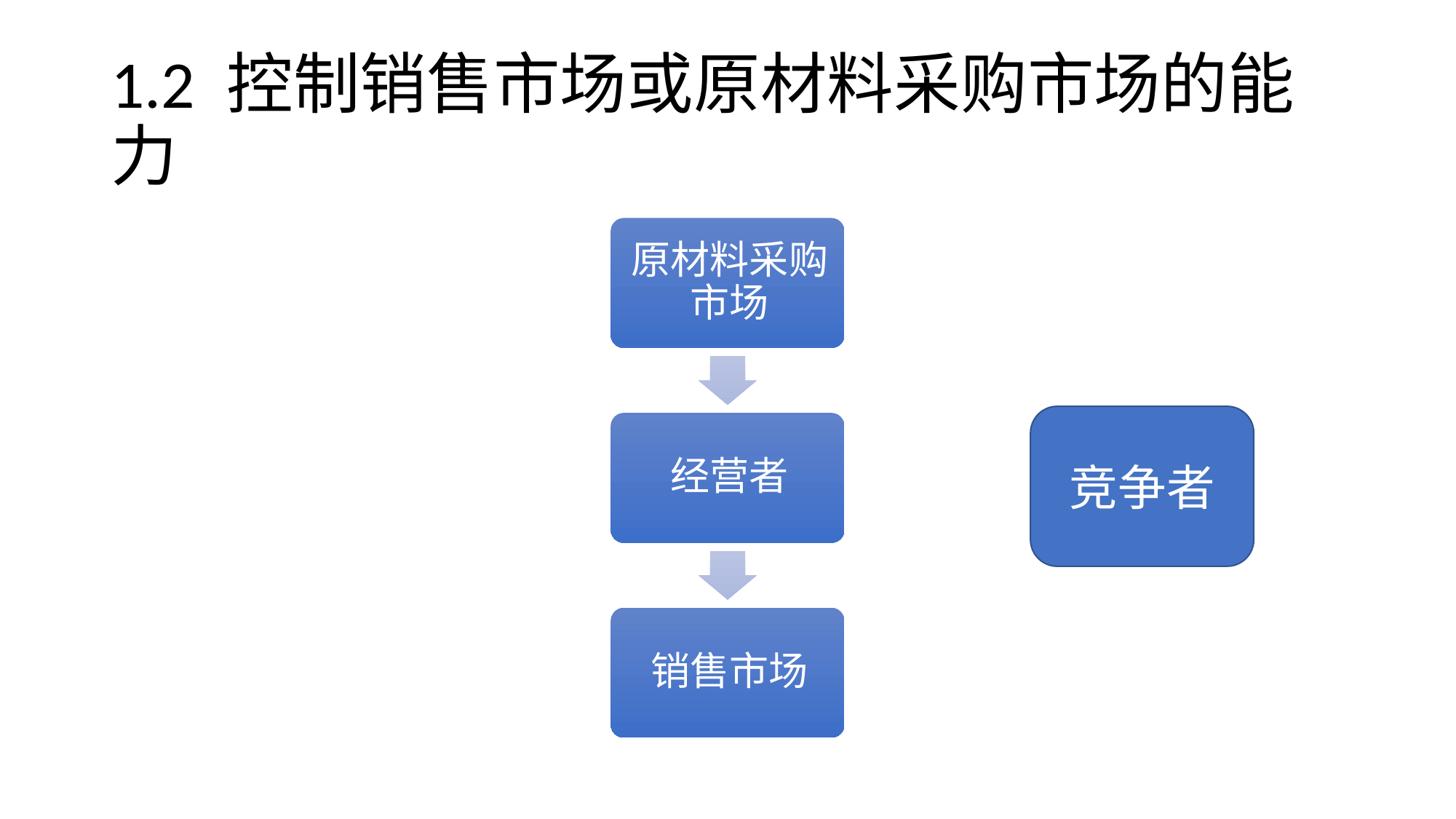

# 1.2 控制销售市场或原材料采购市场的能力
原材料采购市场

经营者

销售市场
竞争者